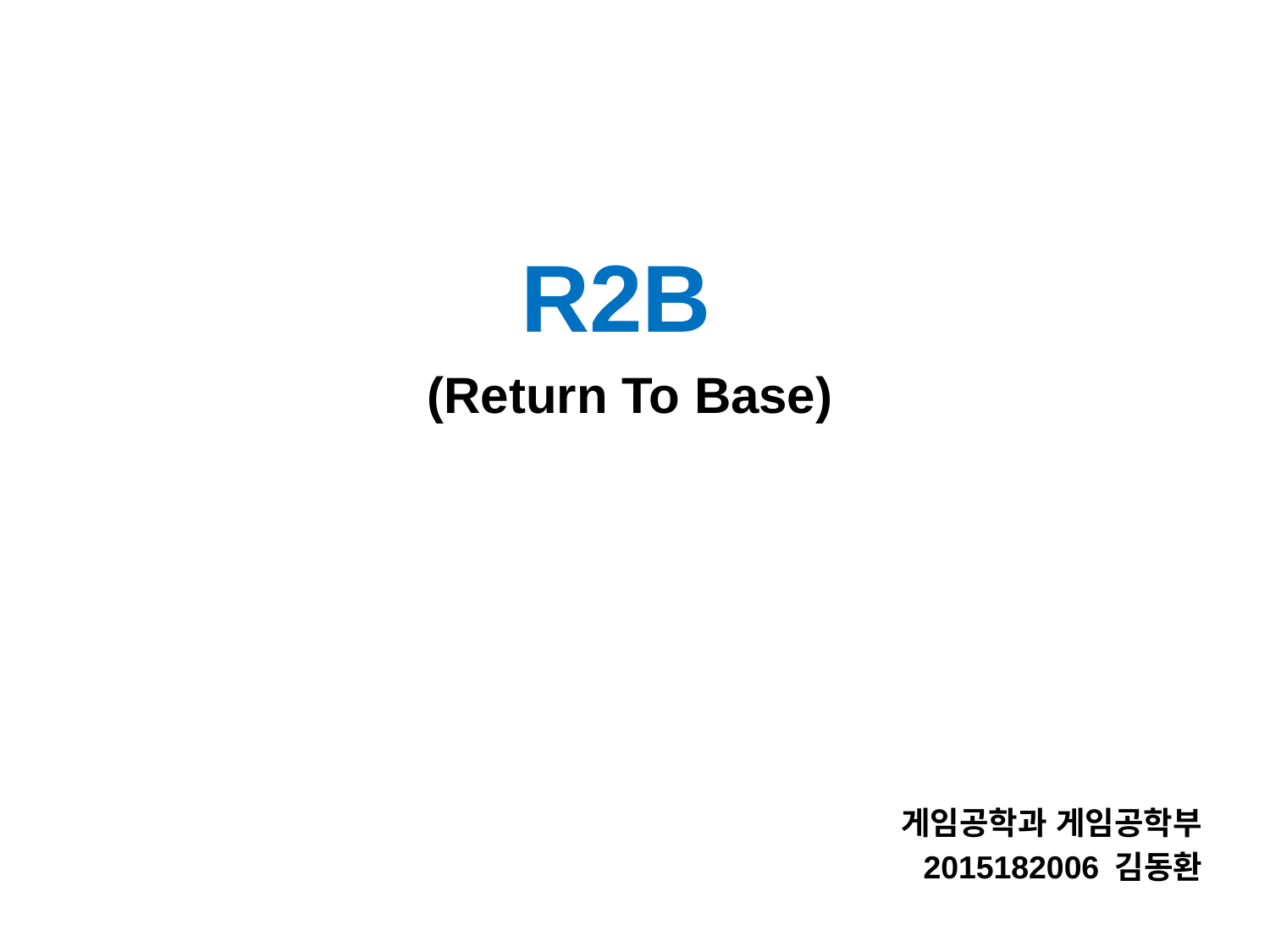

# R2B
(Return To Base)

게임공학과 게임공학부
2015182006 김동환